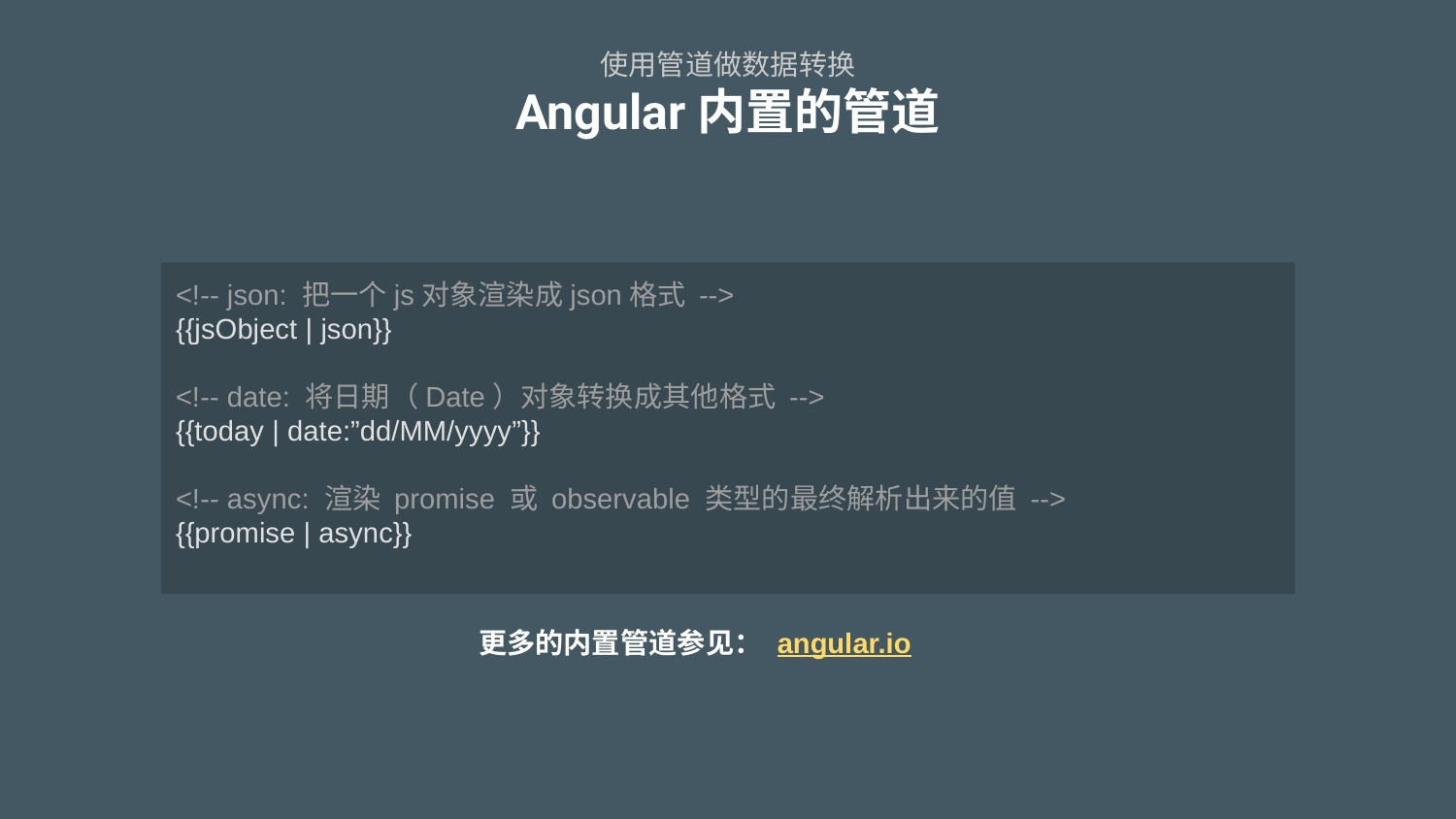

# 使用管道做数据转换 Angular内置的管道
<!-- json: 把一个js对象渲染成json格式 -->
{{jsObject | json}}
<!-- date: 将日期（Date）对象转换成其他格式 -->
{{today | date:”dd/MM/yyyy”}}
<!-- async: 渲染 promise 或 observable 类型的最终解析出来的值 -->
{{promise | async}}
更多的内置管道参见： angular.io